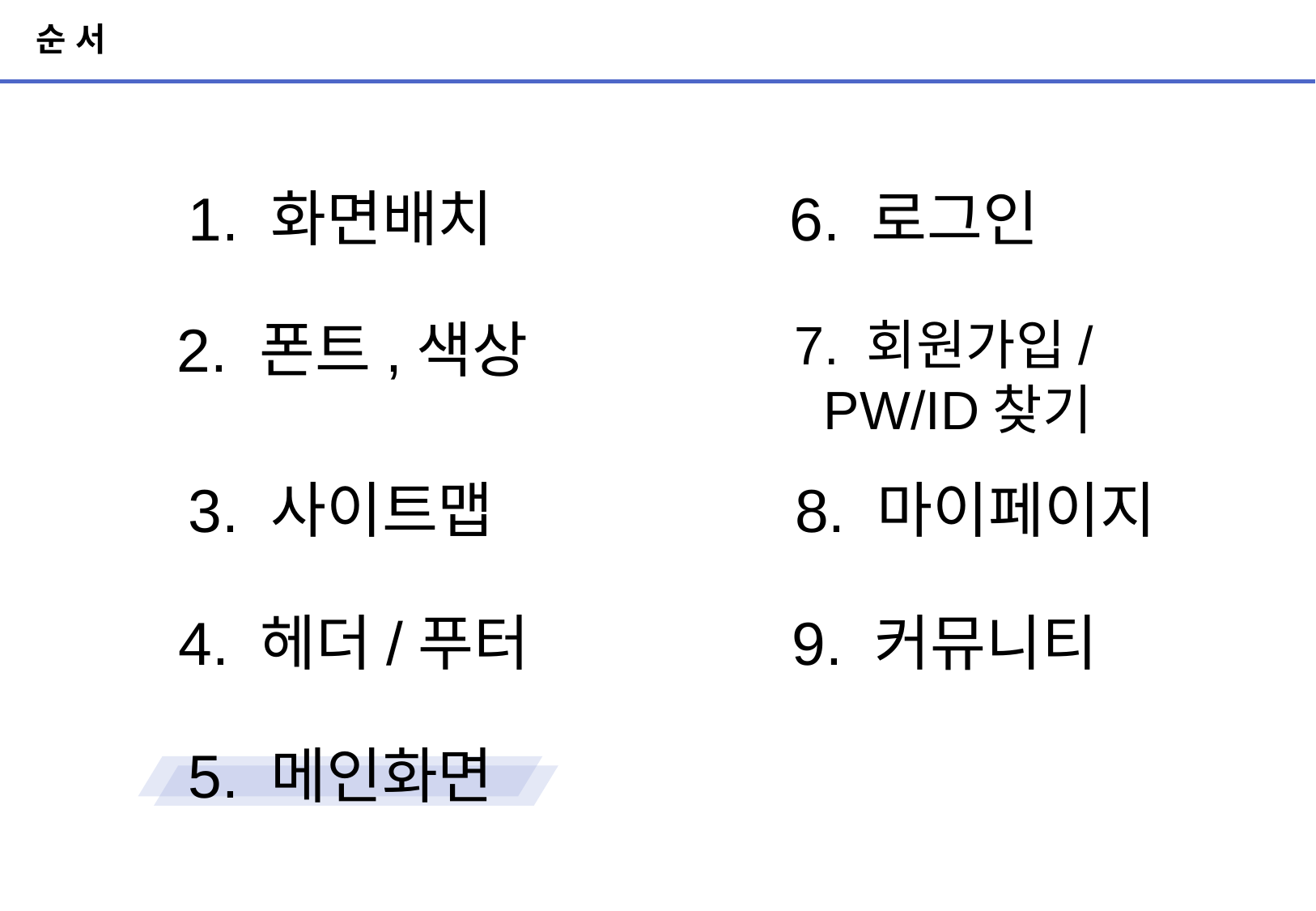

# 순 서
1. 화면배치
6. 로그인
7. 회원가입/
  PW/ID찾기
2. 폰트,색상
3. 사이트맵
8. 마이페이지
4. 헤더/푸터
9. 커뮤니티
5. 메인화면